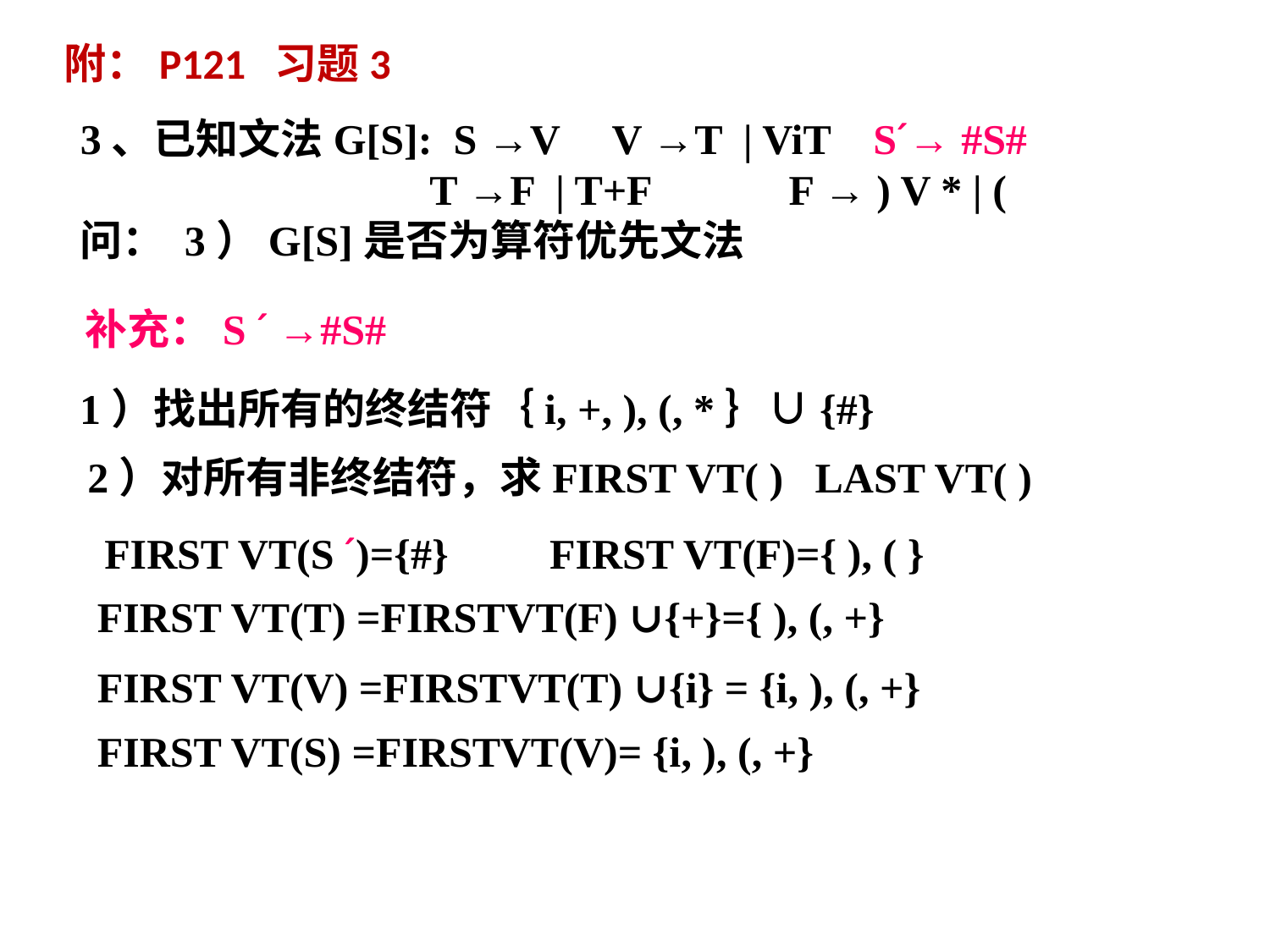

附：P121  习题3
3、已知文法G[S]:  S →V     V →T  | ViT    S´→ #S#
                                 T →F  | T+F             F → ) V * | (
问： 3）G[S]是否为算符优先文法
补充：S ´ →#S#
1）找出所有的终结符｛i, +, ), (, *｝∪{#}
2）对所有非终结符，求FIRST VT( )   LAST VT( )
FIRST VT(S ´)={#}
FIRST VT(F)={ ), ( }
FIRST VT(T) =FIRSTVT(F) ∪{+}={ ), (, +}
FIRST VT(V) =FIRSTVT(T) ∪{i} = {i, ), (, +}
FIRST VT(S) =FIRSTVT(V)= {i, ), (, +}